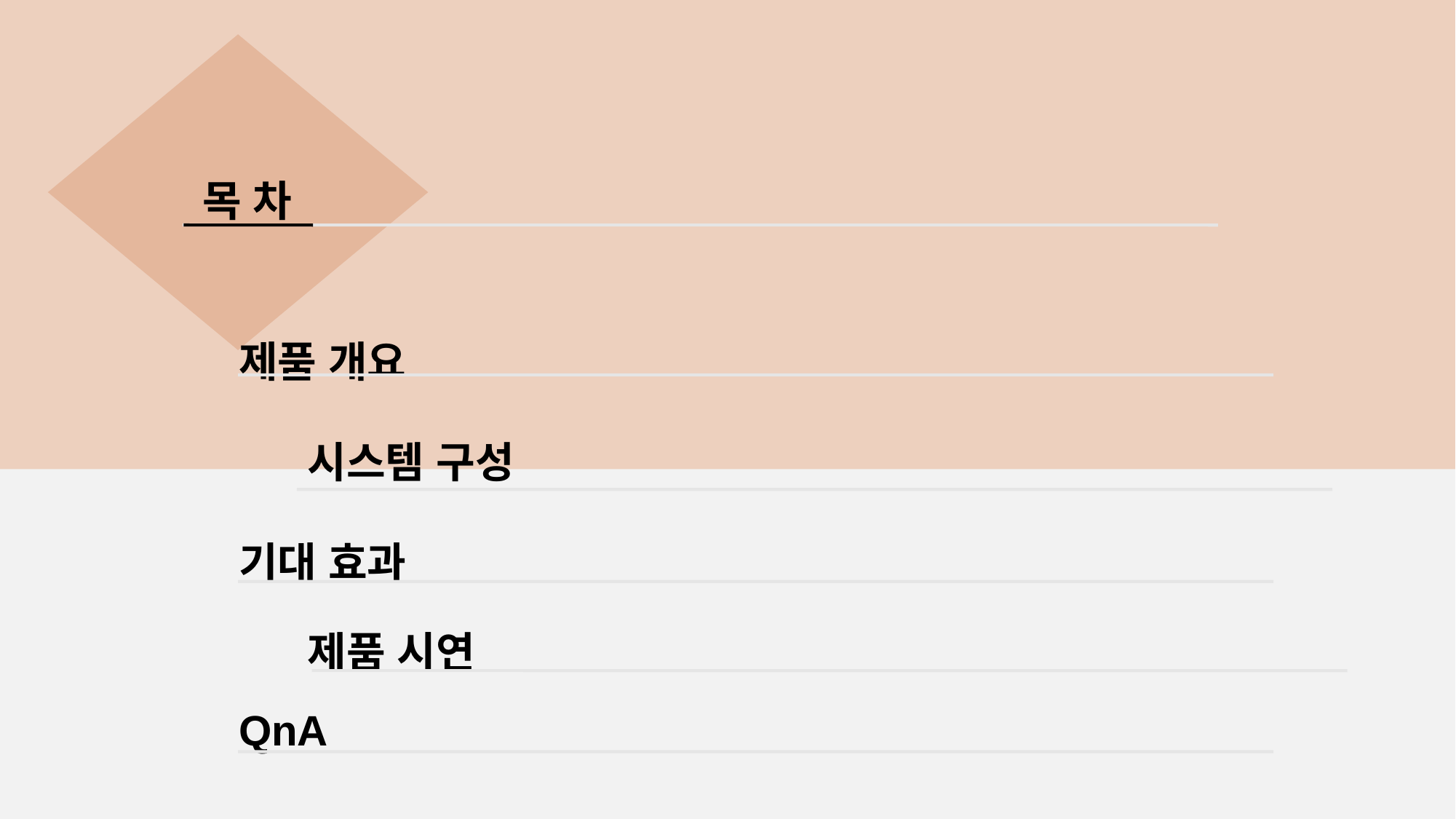

목 차

제품 개요

시스템 구성

기대 효과

제품 시연

QnA